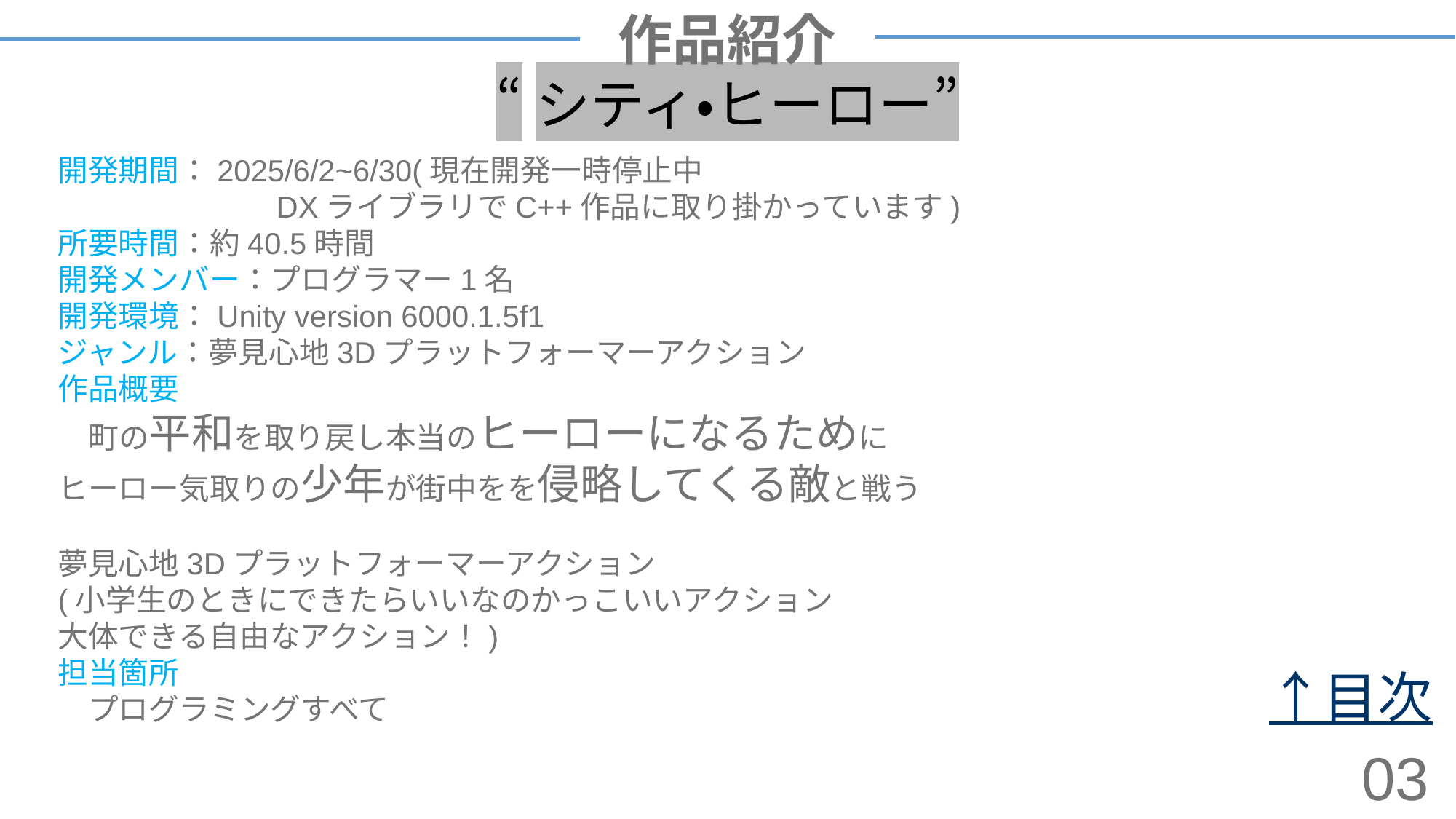

作品紹介
# “シティ・ヒーロー”
開発期間：2025/6/2~6/30(現在開発一時停止中
		DXライブラリでC++作品に取り掛かっています)
所要時間：約40.5時間
開発メンバー：プログラマー1名
開発環境：Unity version 6000.1.5f1
ジャンル：夢見心地3Dプラットフォーマーアクション
作品概要
　町の平和を取り戻し本当のヒーローになるために
ヒーロー気取りの少年が街中をを侵略してくる敵と戦う

夢見心地3Dプラットフォーマーアクション
(小学生のときにできたらいいなのかっこいいアクション
大体できる自由なアクション！)
担当箇所
　プログラミングすべて
↑目次
03